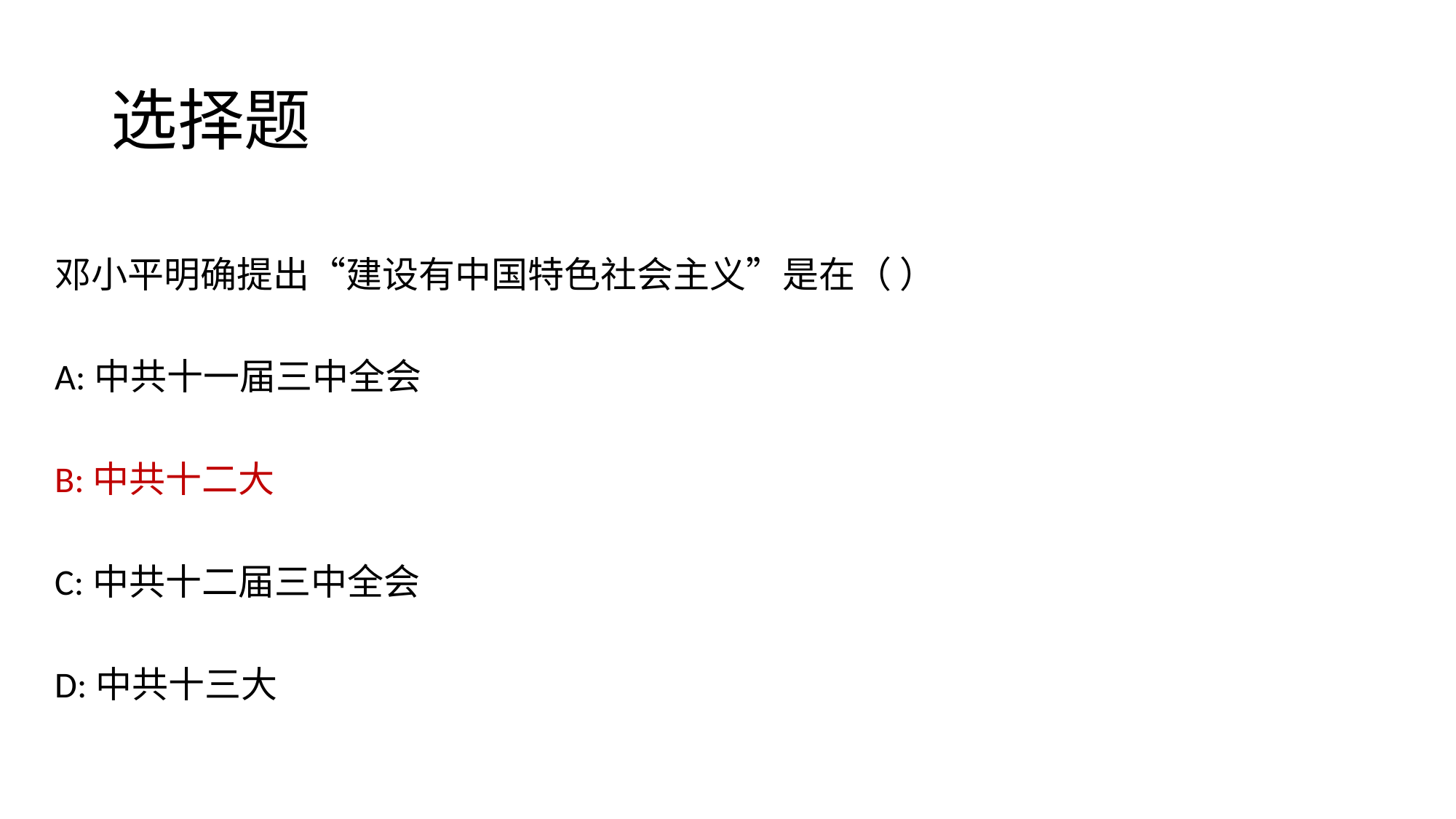

# 选择题
邓小平明确提出“建设有中国特色社会主义”是在（ ）
A:中共十一届三中全会
B:中共十二大
C:中共十二届三中全会
D:中共十三大